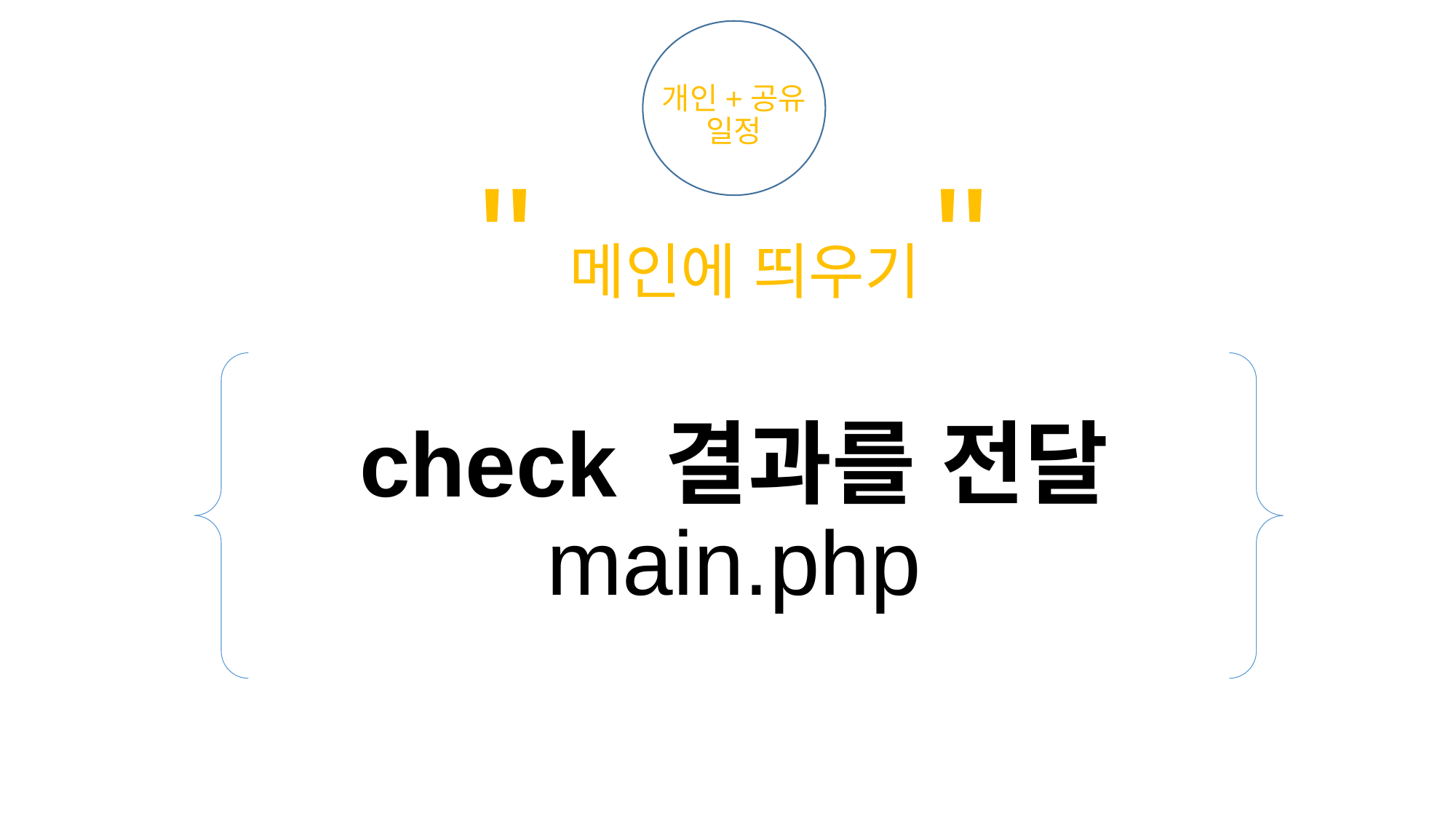

개인+공유
일정
"메인에 띄우기"

check 결과를 전달
main.php